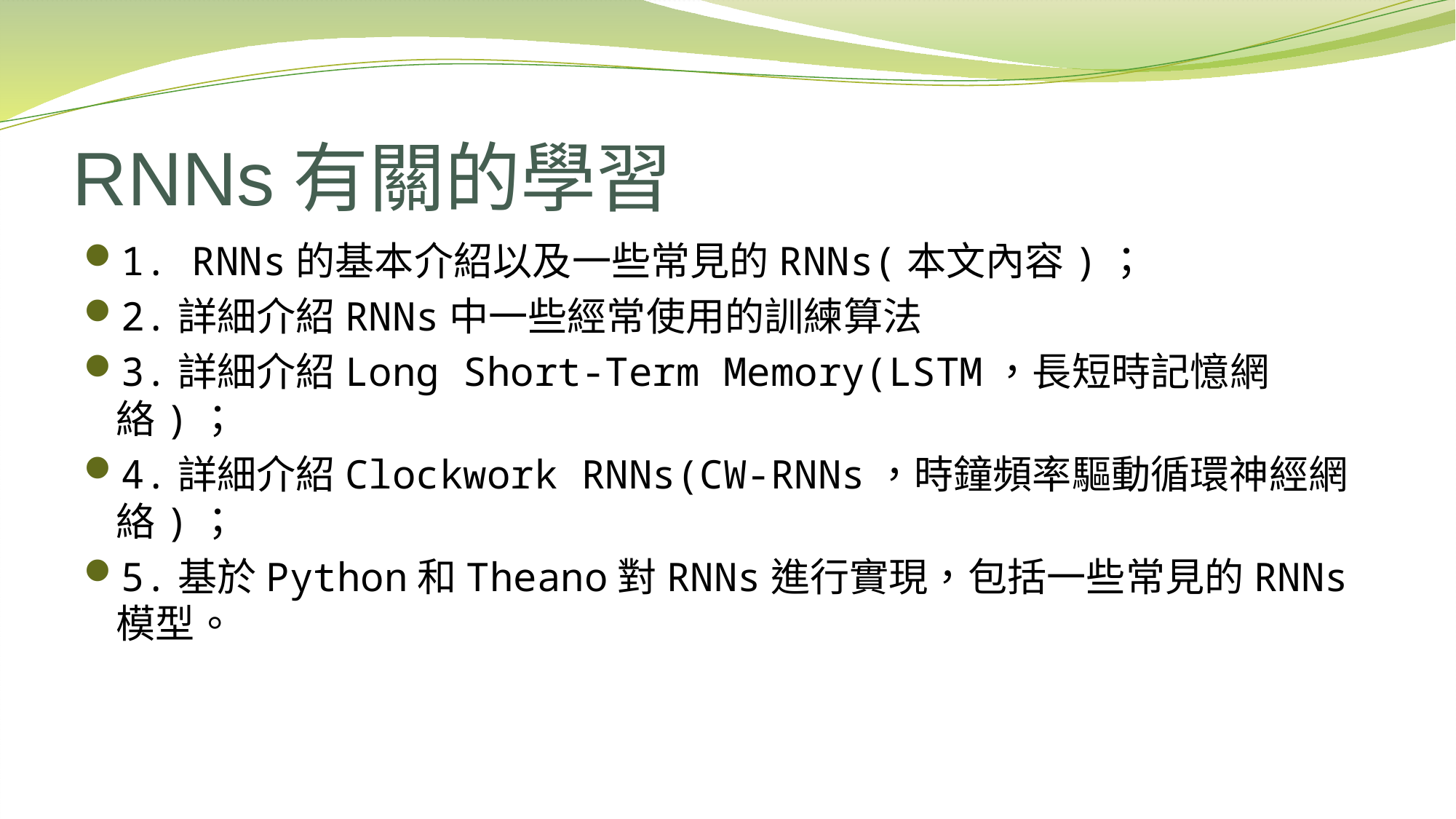

# RNNs有關的學習
1. RNNs的基本介紹以及一些常見的RNNs(本文內容)；
2.詳細介紹RNNs中一些經常使用的訓練算法
3.詳細介紹Long Short-Term Memory(LSTM，長短時記憶網絡)；
4.詳細介紹Clockwork RNNs(CW-RNNs，時鐘頻率驅動循環神經網絡)；
5.基於Python和Theano對RNNs進行實現，包括一些常見的RNNs模型。